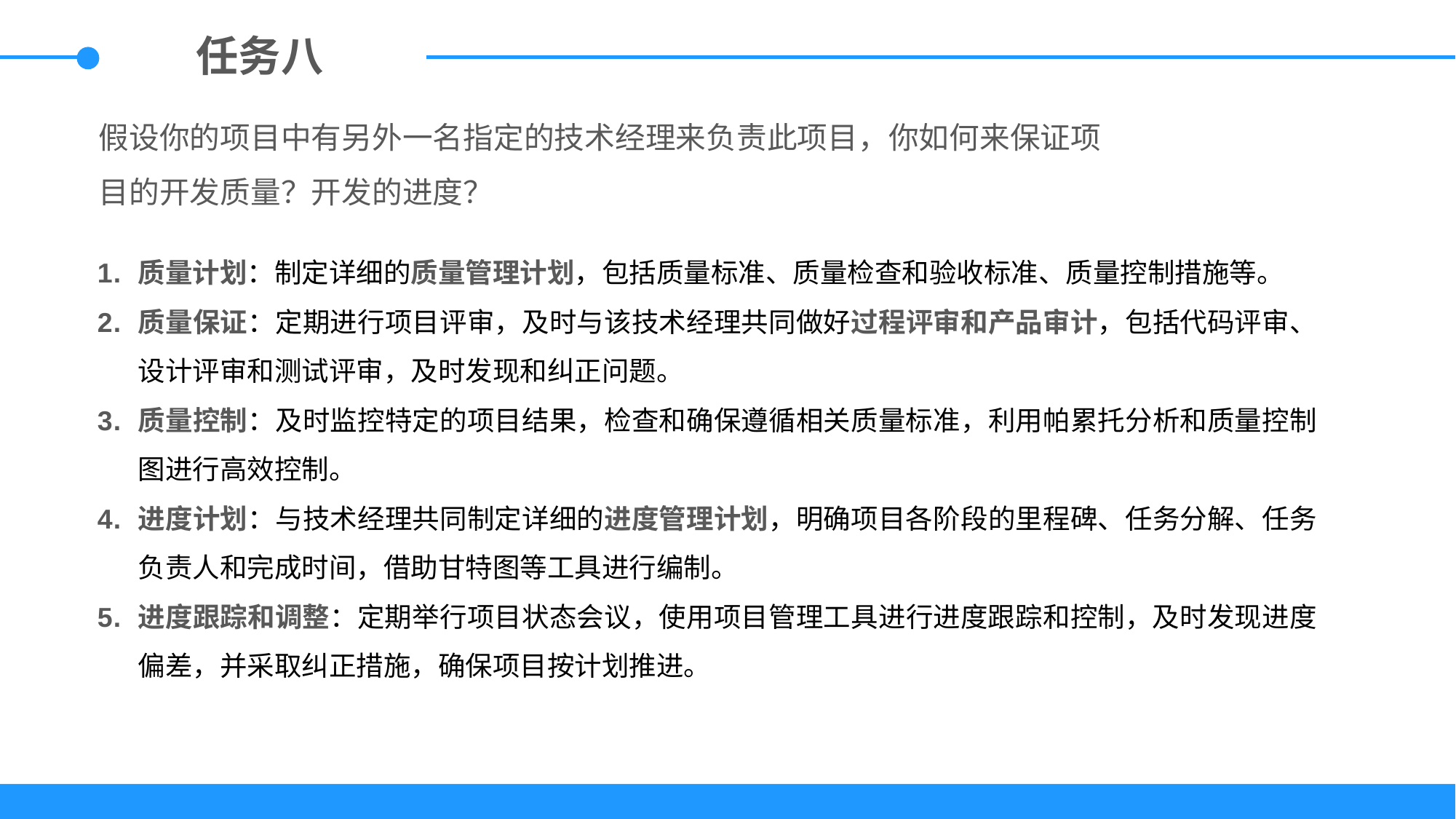

任务八

假设你的项目中有另外一名指定的技术经理来负责此项目，你如何来保证项目的开发质量？开发的进度？
日
质量计划：制定详细的质量管理计划，包括质量标准、质量检查和验收标准、质量控制措施等。
质量保证：定期进行项目评审，及时与该技术经理共同做好过程评审和产品审计，包括代码评审、设计评审和测试评审，及时发现和纠正问题。
质量控制：及时监控特定的项目结果，检查和确保遵循相关质量标准，利用帕累托分析和质量控制图进行高效控制。
进度计划：与技术经理共同制定详细的进度管理计划，明确项目各阶段的里程碑、任务分解、任务负责人和完成时间，借助甘特图等工具进行编制。
进度跟踪和调整：定期举行项目状态会议，使用项目管理工具进行进度跟踪和控制，及时发现进度偏差，并采取纠正措施，确保项目按计划推进。